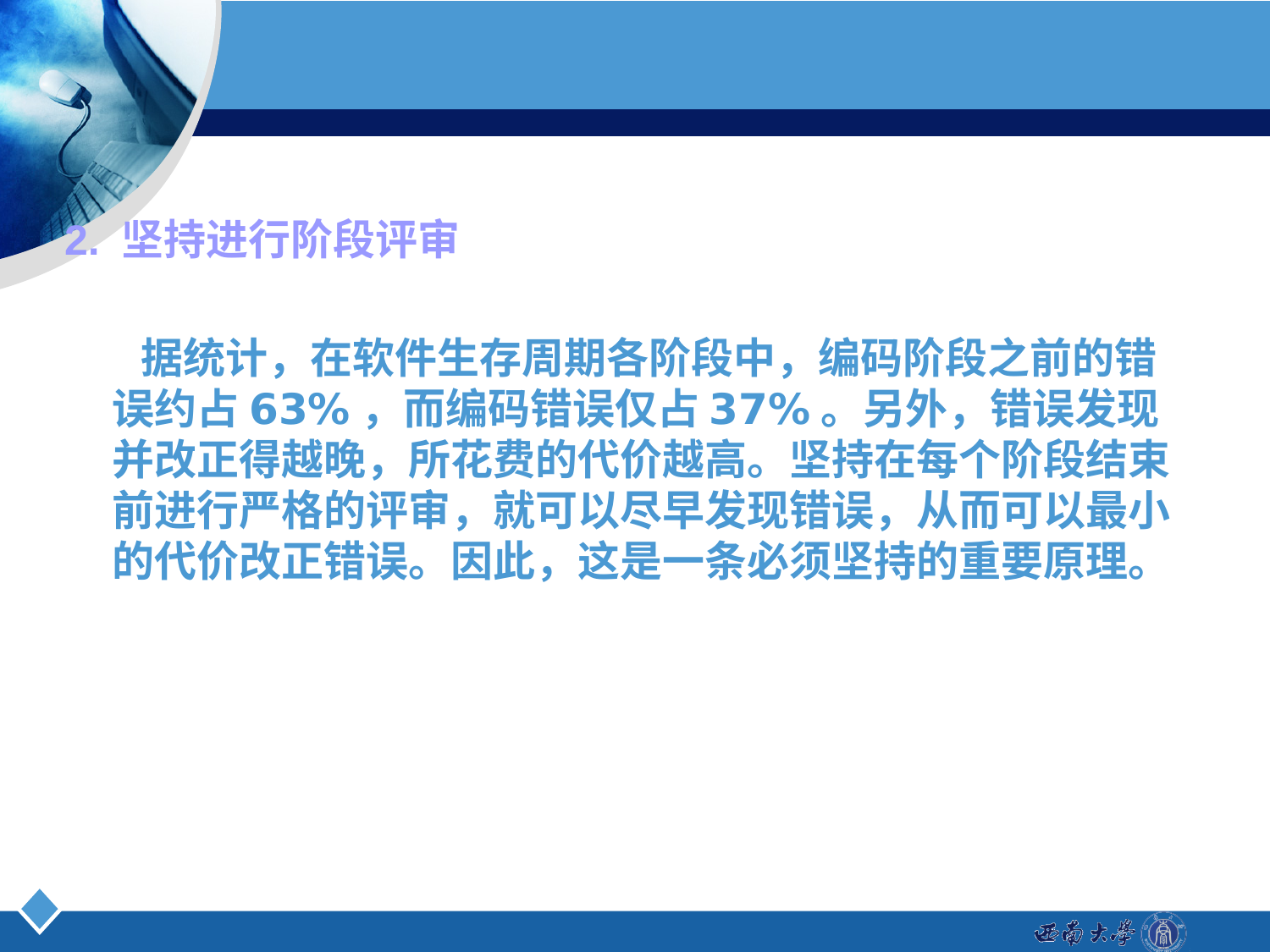

2. 坚持进行阶段评审

       据统计，在软件生存周期各阶段中，编码阶段之前的错误约占63%，而编码错误仅占37%。另外，错误发现并改正得越晚，所花费的代价越高。坚持在每个阶段结束前进行严格的评审，就可以尽早发现错误，从而可以最小的代价改正错误。因此，这是一条必须坚持的重要原理。